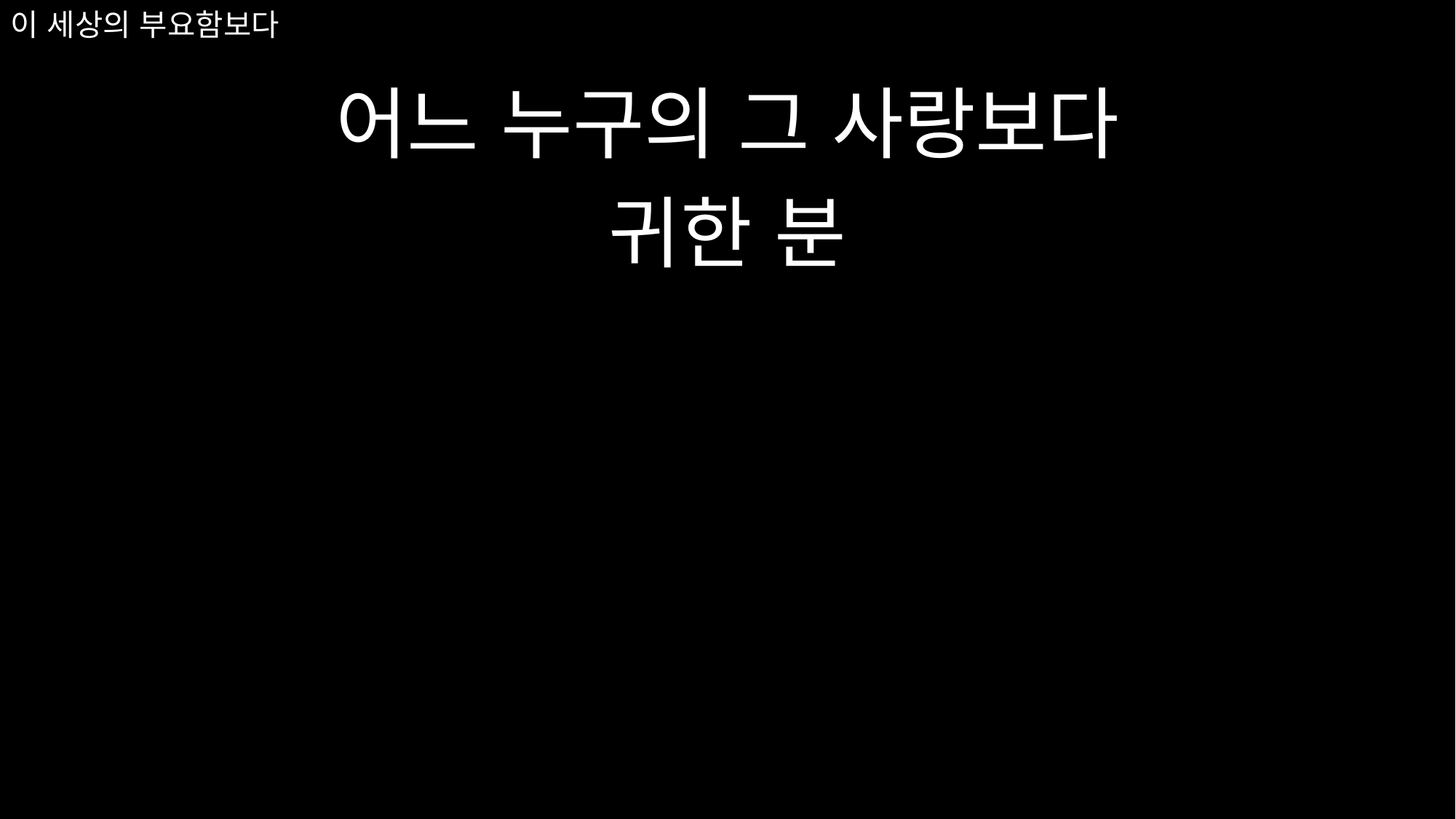

# 이 세상의 부요함보다
어느 누구의 그 사랑보다
귀한 분